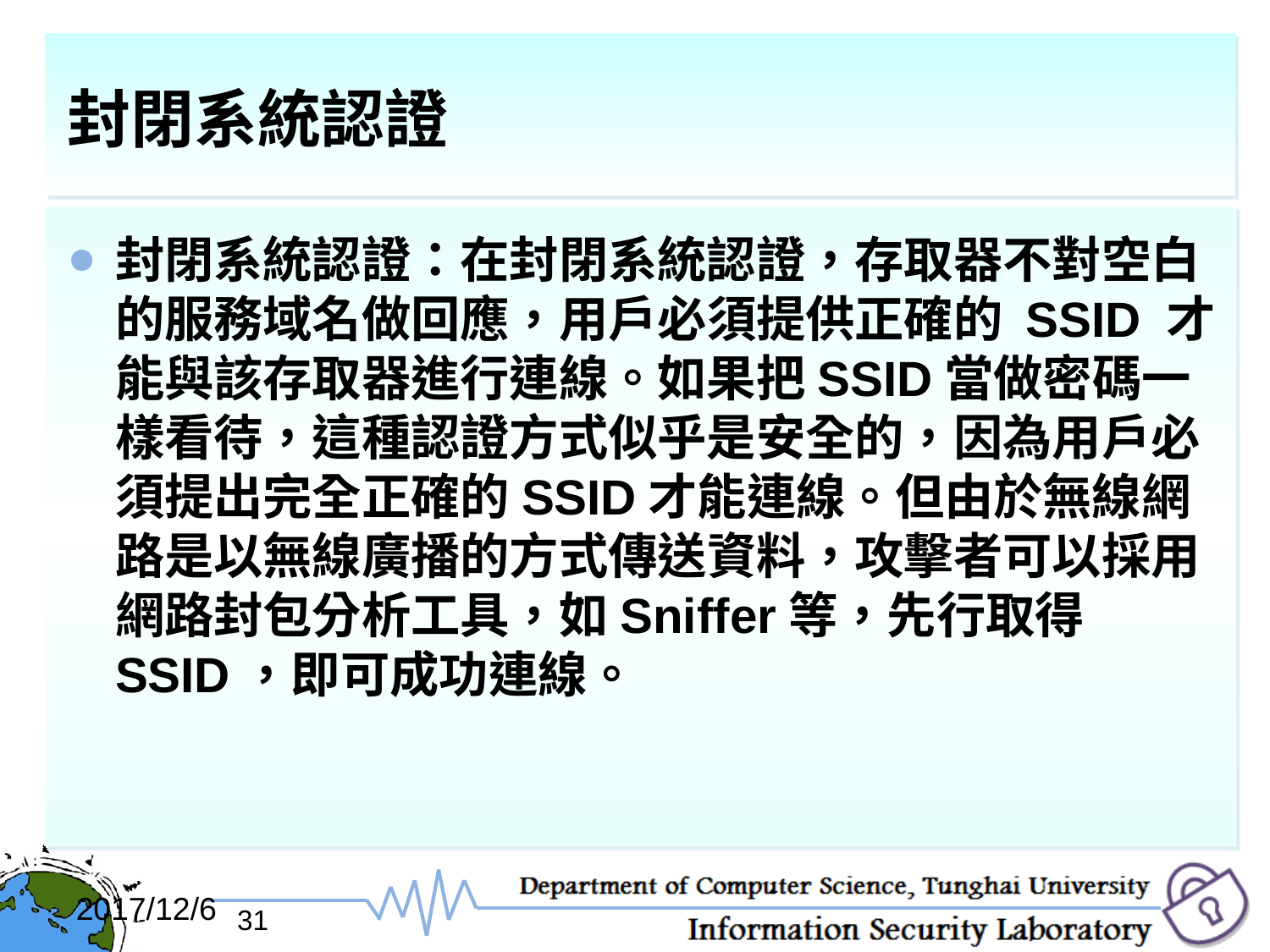

# 封閉系統認證
封閉系統認證：在封閉系統認證，存取器不對空白的服務域名做回應，用戶必須提供正確的 SSID 才能與該存取器進行連線。如果把SSID當做密碼一樣看待，這種認證方式似乎是安全的，因為用戶必須提出完全正確的SSID才能連線。但由於無線網路是以無線廣播的方式傳送資料，攻擊者可以採用網路封包分析工具，如Sniffer等，先行取得 SSID，即可成功連線。
2017/12/6
31